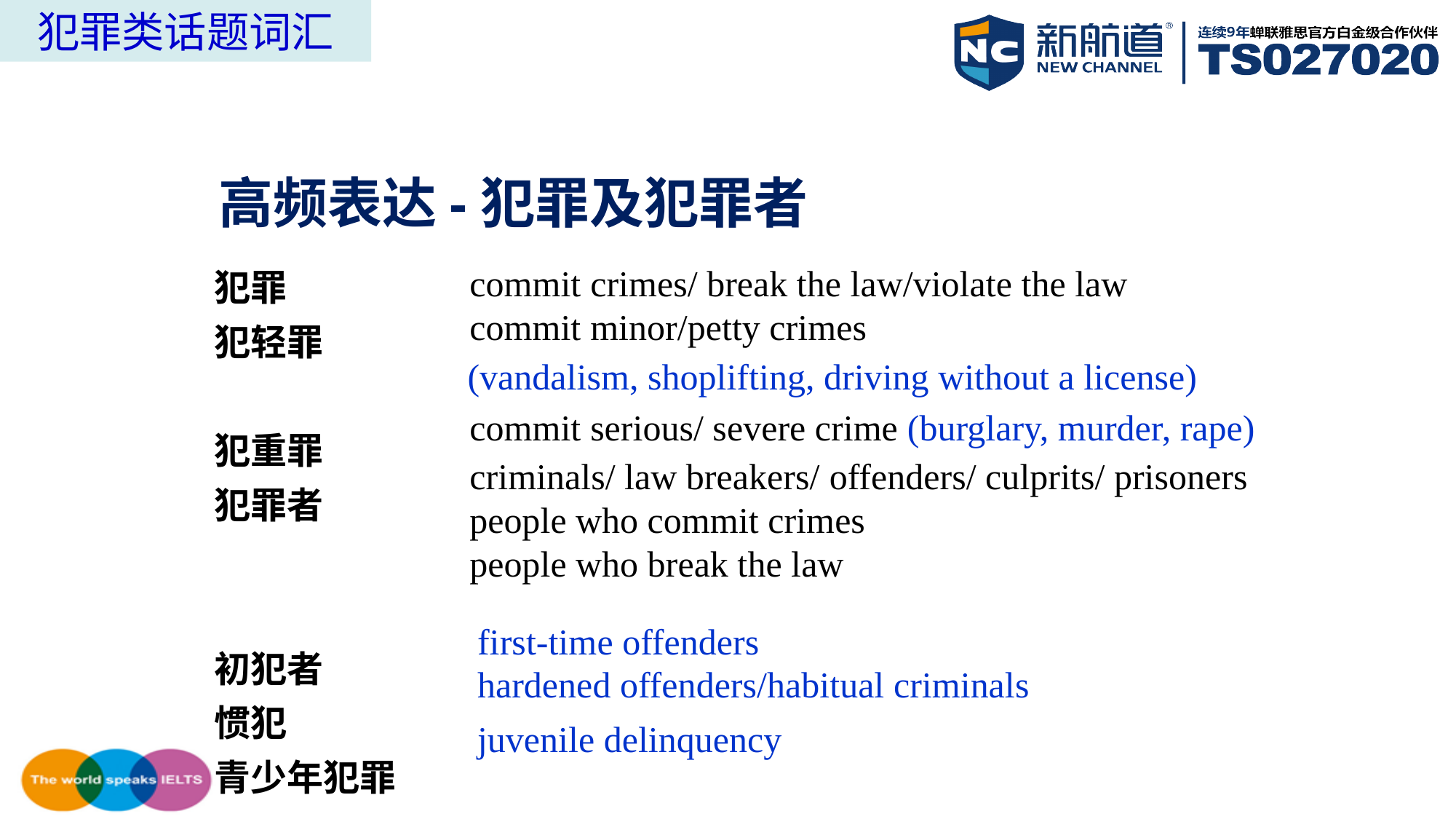

犯罪类话题词汇
高频表达-犯罪及犯罪者
commit crimes/ break the law/violate the law
犯罪
犯轻罪

犯重罪
犯罪者

初犯者
惯犯
青少年犯罪

commit minor/petty crimes
 (vandalism, shoplifting, driving without a license)
commit serious/ severe crime (burglary, murder, rape)
criminals/ law breakers/ offenders/ culprits/ prisoners
people who commit crimes
people who break the law
first-time offenders
hardened offenders/habitual criminals
juvenile delinquency